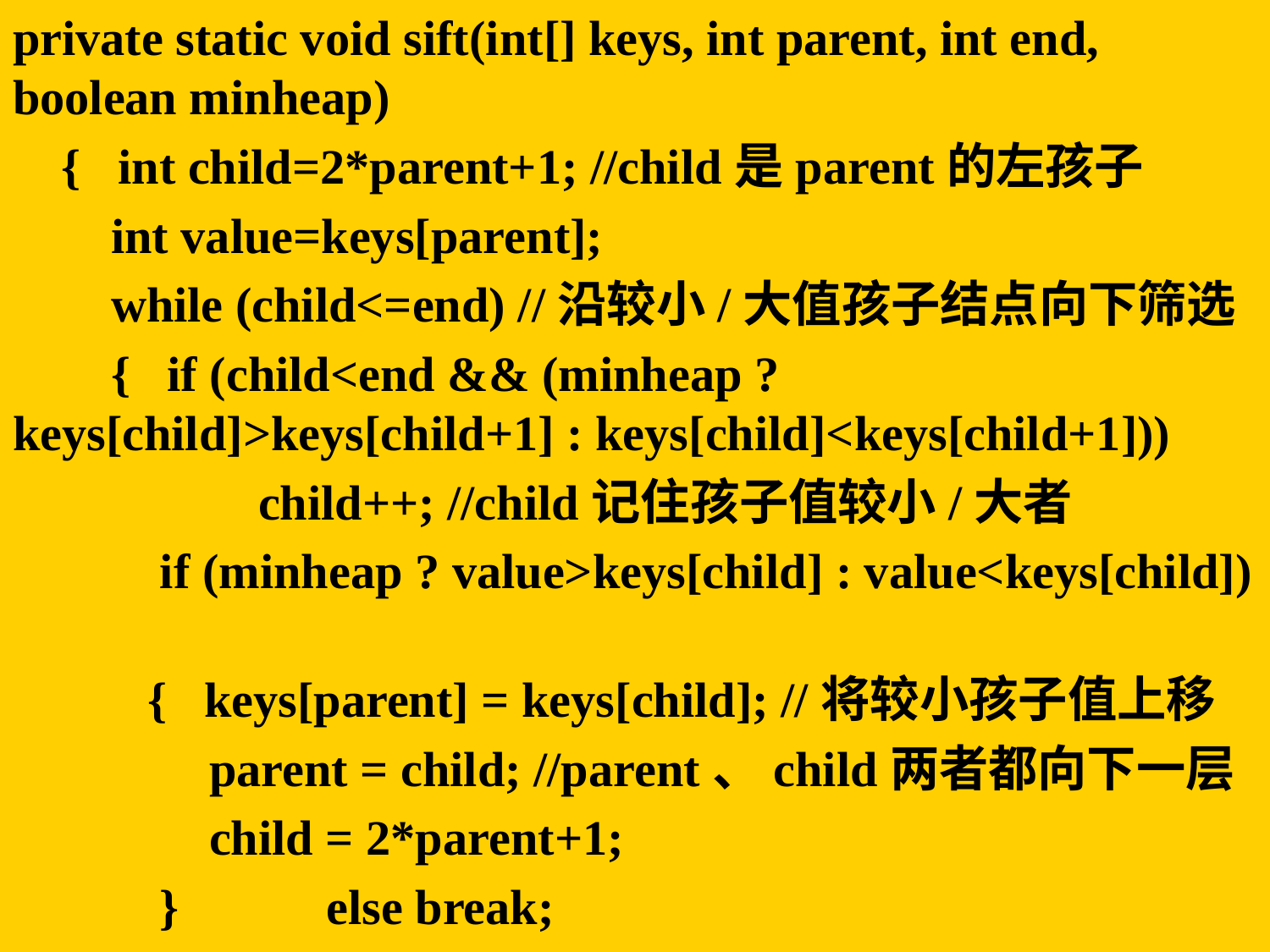

private static void sift(int[] keys, int parent, int end, boolean minheap)
    {   int child=2*parent+1; //child是parent的左孩子
        int value=keys[parent];
        while (child<=end) //沿较小/大值孩子结点向下筛选
        {   if (child<end && (minheap ? keys[child]>keys[child+1] : keys[child]<keys[child+1]))
                    child++; //child记住孩子值较小/大者
            if (minheap ? value>keys[child] : value<keys[child])
           {   keys[parent] = keys[child]; //将较小孩子值上移
                parent = child; //parent、child两者都向下一层
                child = 2*parent+1;
            }            else break;
        }        keys[parent] = value；    }
#
63